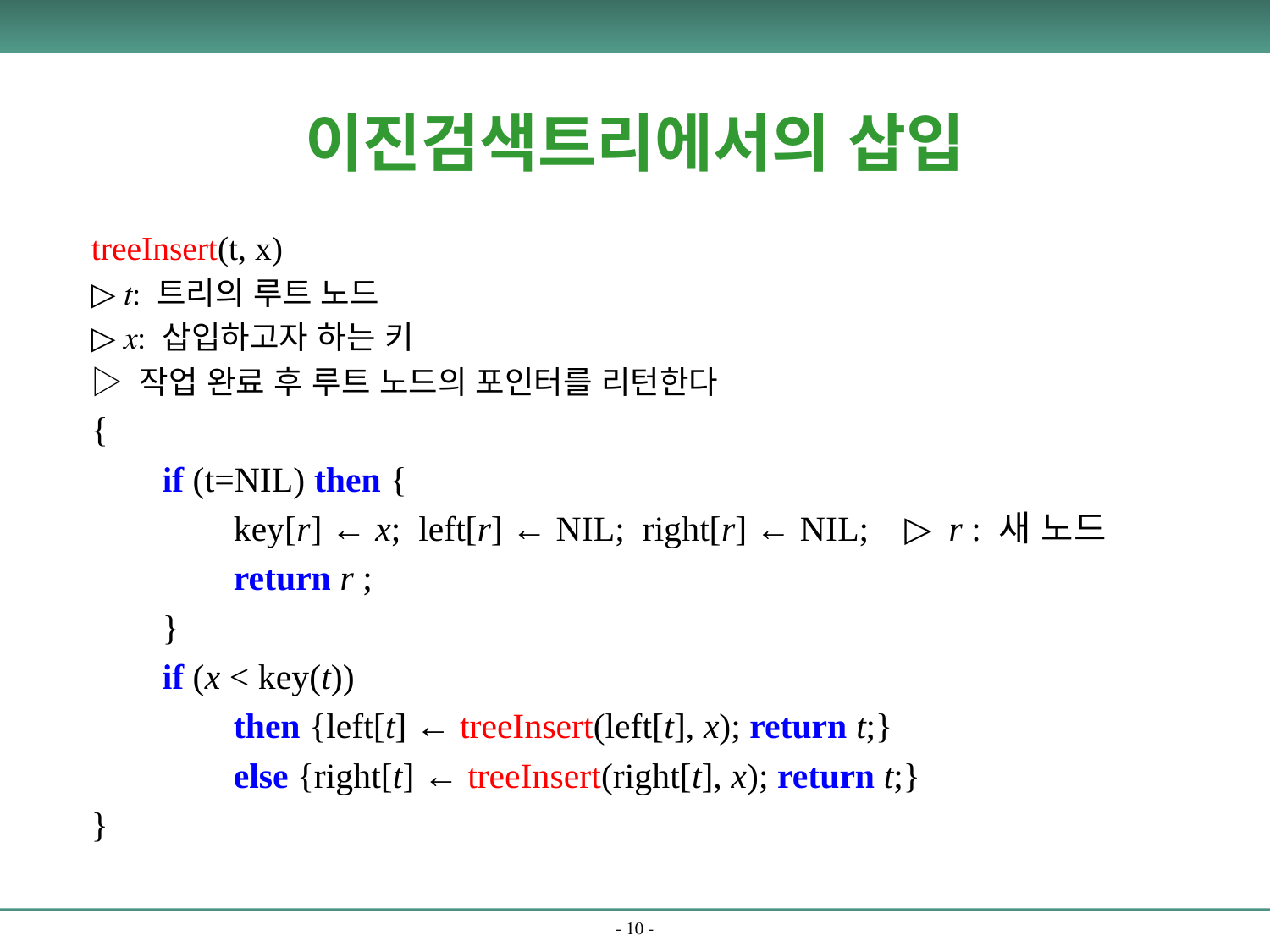

# 이진검색트리에서의 삽입
treeInsert(t, x)
▷ t: 트리의 루트 노드
▷ x: 삽입하고자 하는 키
▷ 작업 완료 후 루트 노드의 포인터를 리턴한다
{
        if (t=NIL) then {
                key[r] ← x;  left[r] ← NIL;  right[r] ← NIL;    ▷ r : 새 노드
                return r ;
        }
        if (x < key(t))
                then {left[t] ← treeInsert(left[t], x); return t;}
                else {right[t] ← treeInsert(right[t], x); return t;}
}